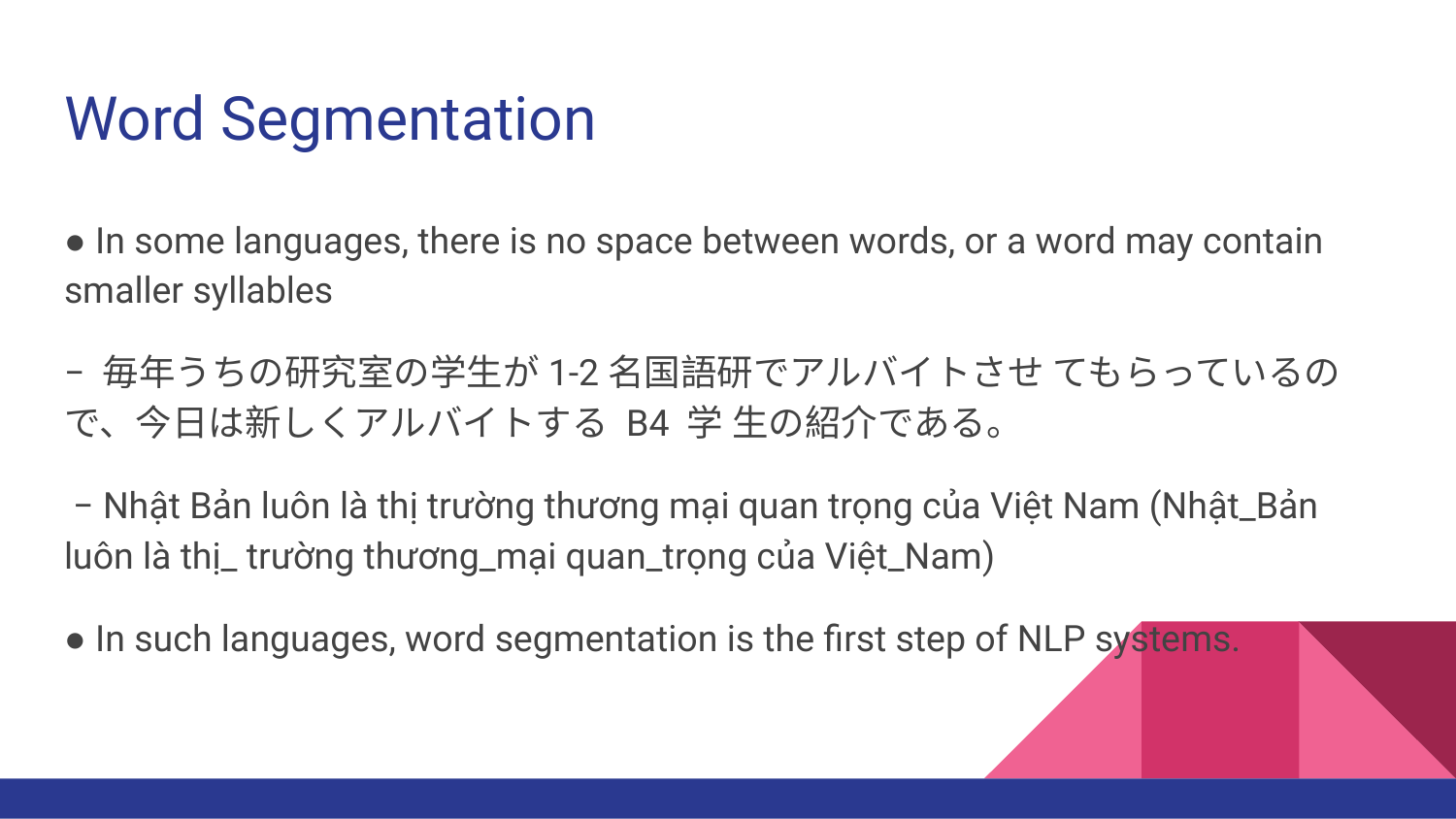

# Word Segmentation
● In some languages, there is no space between words, or a word may contain smaller syllables
− 毎年うちの研究室の学生が1-2名国語研でアルバイトさせ てもらっているので、今日は新しくアルバイトする B4 学 生の紹介である。
 − Nhật Bản luôn là thị trường thương mại quan trọng của Việt Nam (Nhật_Bản luôn là thị_ trường thương_mại quan_trọng của Việt_Nam)
● In such languages, word segmentation is the first step of NLP systems.